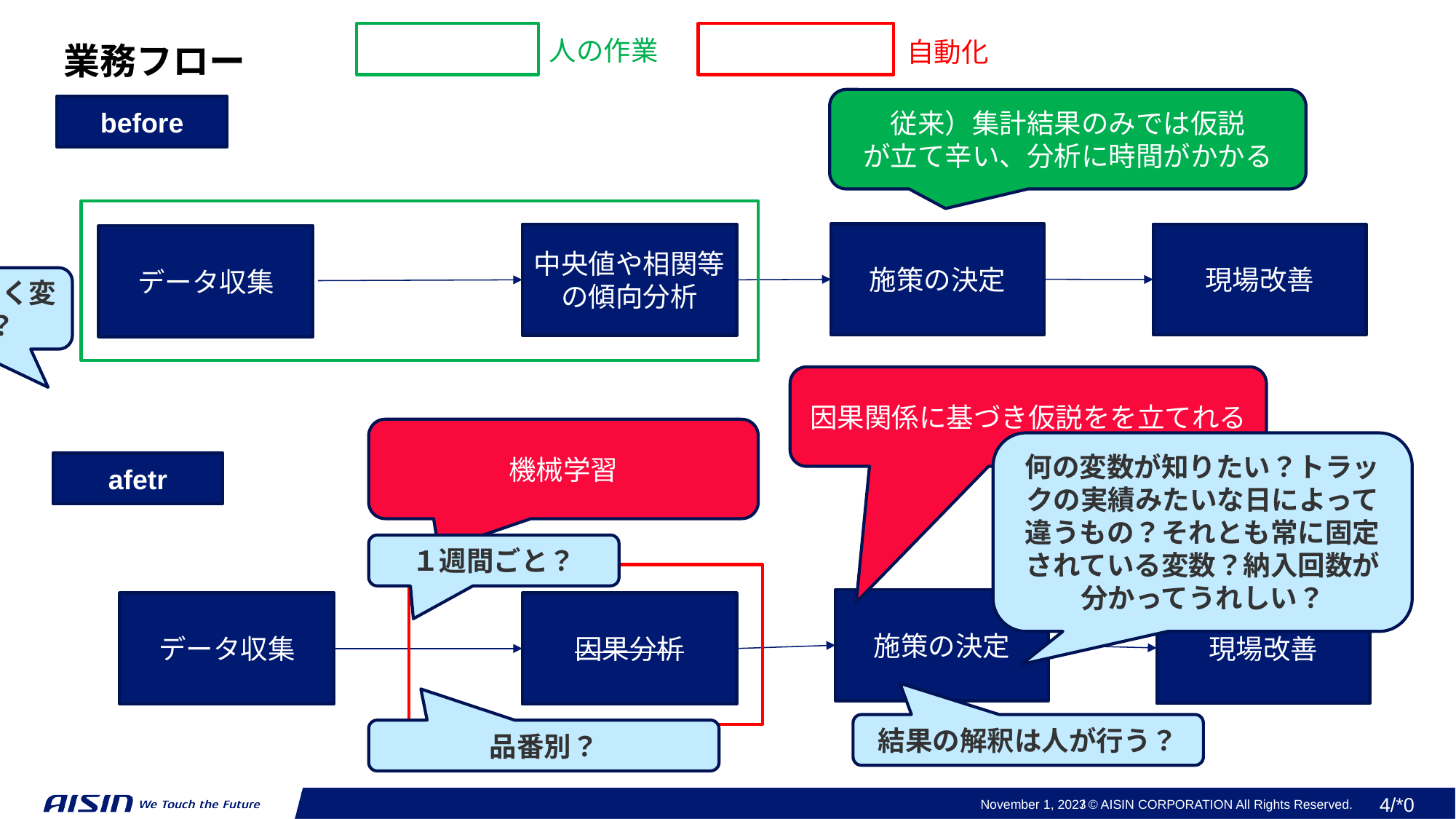

人の作業
自動化
業務フロー
従来）集計結果のみでは仮説
が立て辛い、分析に時間がかかる

before

施策の決定
現場改善
中央値や相関等の傾向分析
データ収集
フローは大きく変わらない？
因果関係に基づき仮説をを立てれる
機械学習
何の変数が知りたい？トラックの実績みたいな日によって違うもの？それとも常に固定されている変数？納入回数が分かってうれしい？
afetr
１週間ごと？

施策の決定
現場改善
データ収集
因果分析
結果の解釈は人が行う？
品番別？
November 1, 2023